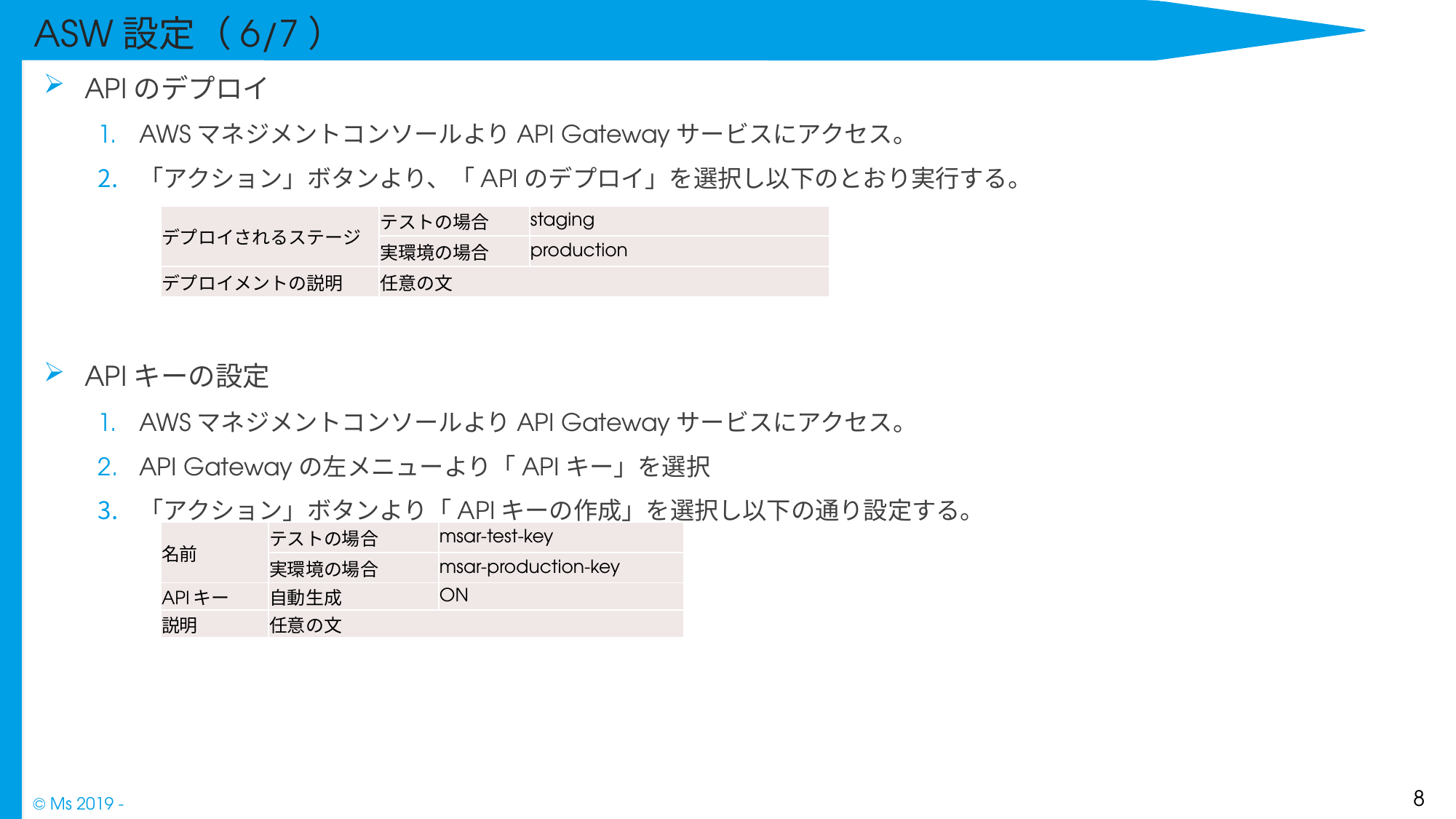

# ASW設定（6/7）
APIのデプロイ
AWSマネジメントコンソールよりAPI Gatewayサービスにアクセス。
「アクション」ボタンより、「APIのデプロイ」を選択し以下のとおり実行する。

APIキーの設定
AWSマネジメントコンソールよりAPI Gatewayサービスにアクセス。
API Gatewayの左メニューより「APIキー」を選択
「アクション」ボタンより「APIキーの作成」を選択し以下の通り設定する。

| デプロイされるステージ | テストの場合 | staging |
| --- | --- | --- |
|  | 実環境の場合 | production |
| デプロイメントの説明 | 任意の文 |  |
| 名前 | テストの場合 | msar-test-key |
| --- | --- | --- |
|  | 実環境の場合 | msar-production-key |
| APIキー | 自動生成 | ON |
| 説明 | 任意の文 |  |
8